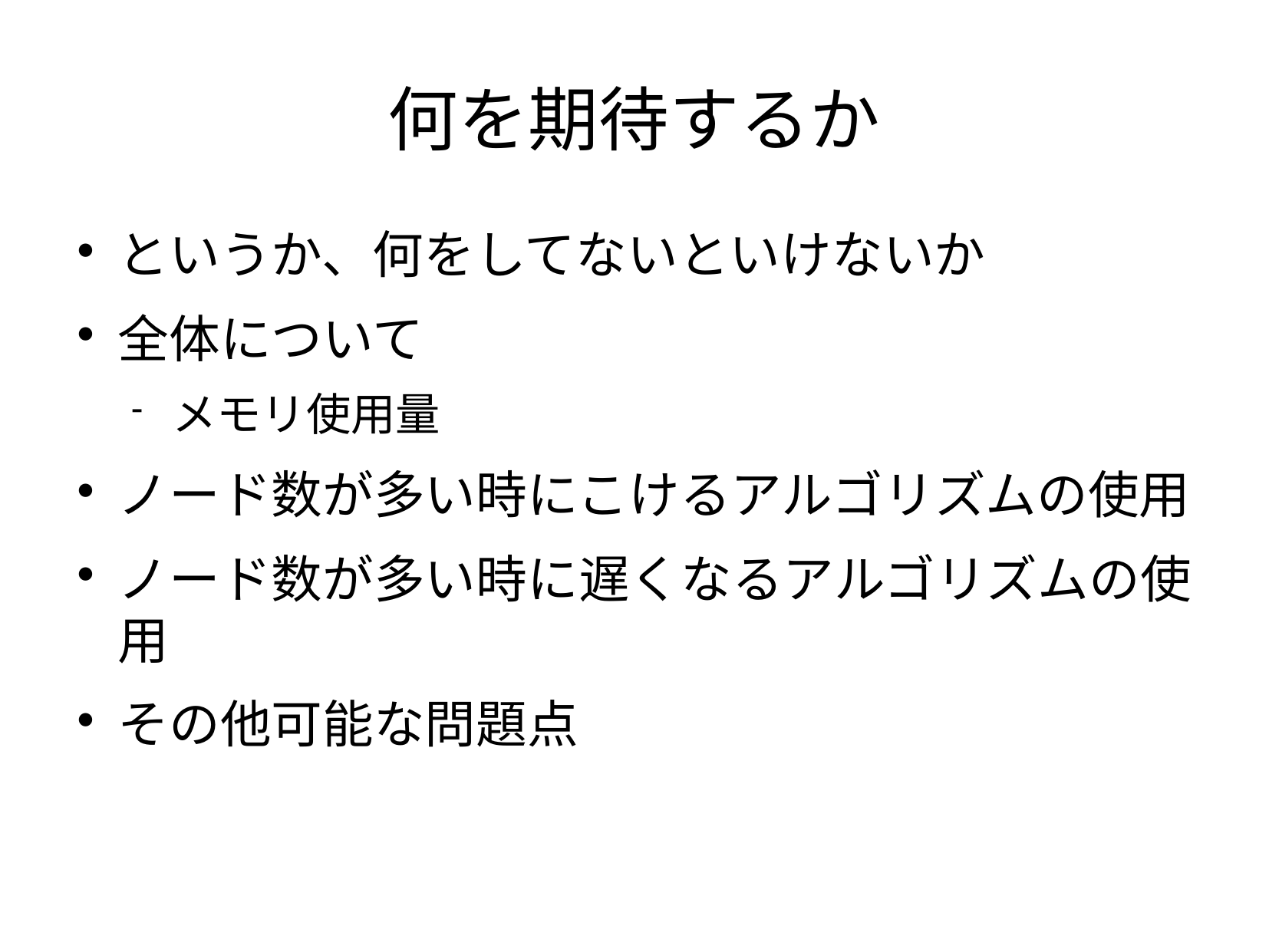

何を期待するか
というか、何をしてないといけないか
全体について
メモリ使用量
ノード数が多い時にこけるアルゴリズムの使用
ノード数が多い時に遅くなるアルゴリズムの使用
その他可能な問題点